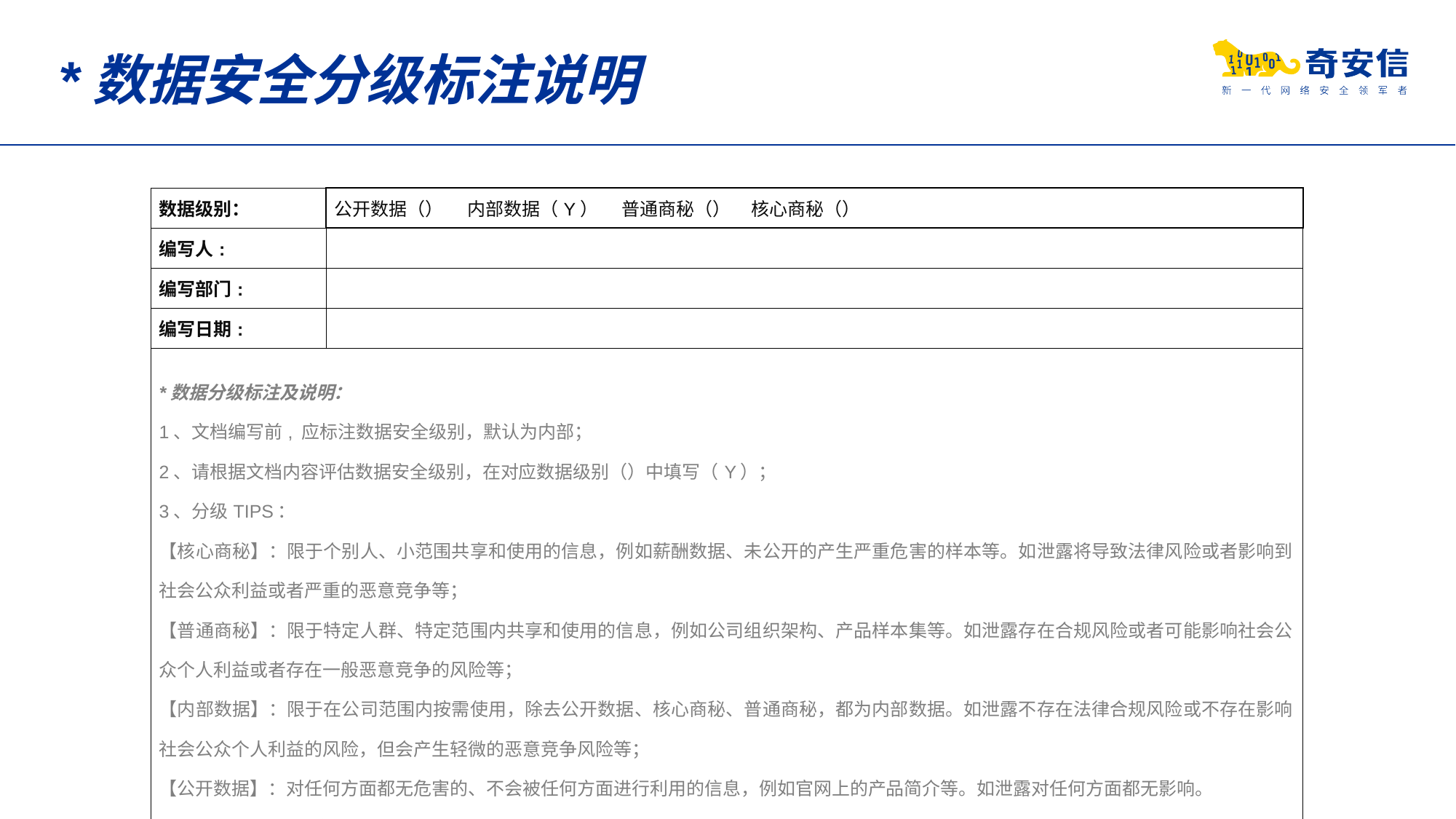

*数据安全分级标注说明
| 数据级别： | 公开数据（） 内部数据（Y） 普通商秘（） 核心商秘（） |
| --- | --- |
| 编写人: |  |
| 编写部门: |  |
| 编写日期: |  |
| \*数据分级标注及说明： 1、文档编写前, 应标注数据安全级别，默认为内部； 2、请根据文档内容评估数据安全级别，在对应数据级别（）中填写（Y）； 3、分级TIPS： 【核心商秘】：限于个别人、小范围共享和使用的信息，例如薪酬数据、未公开的产生严重危害的样本等。如泄露将导致法律风险或者影响到社会公众利益或者严重的恶意竞争等； 【普通商秘】：限于特定人群、特定范围内共享和使用的信息，例如公司组织架构、产品样本集等。如泄露存在合规风险或者可能影响社会公众个人利益或者存在一般恶意竞争的风险等； 【内部数据】：限于在公司范围内按需使用，除去公开数据、核心商秘、普通商秘，都为内部数据。如泄露不存在法律合规风险或不存在影响社会公众个人利益的风险，但会产生轻微的恶意竞争风险等； 【公开数据】：对任何方面都无危害的、不会被任何方面进行利用的信息，例如官网上的产品简介等。如泄露对任何方面都无影响。 更多分级Tips参考链接: https://sec.qianxin-inc.cn/data-security/data-classification-tips |  |